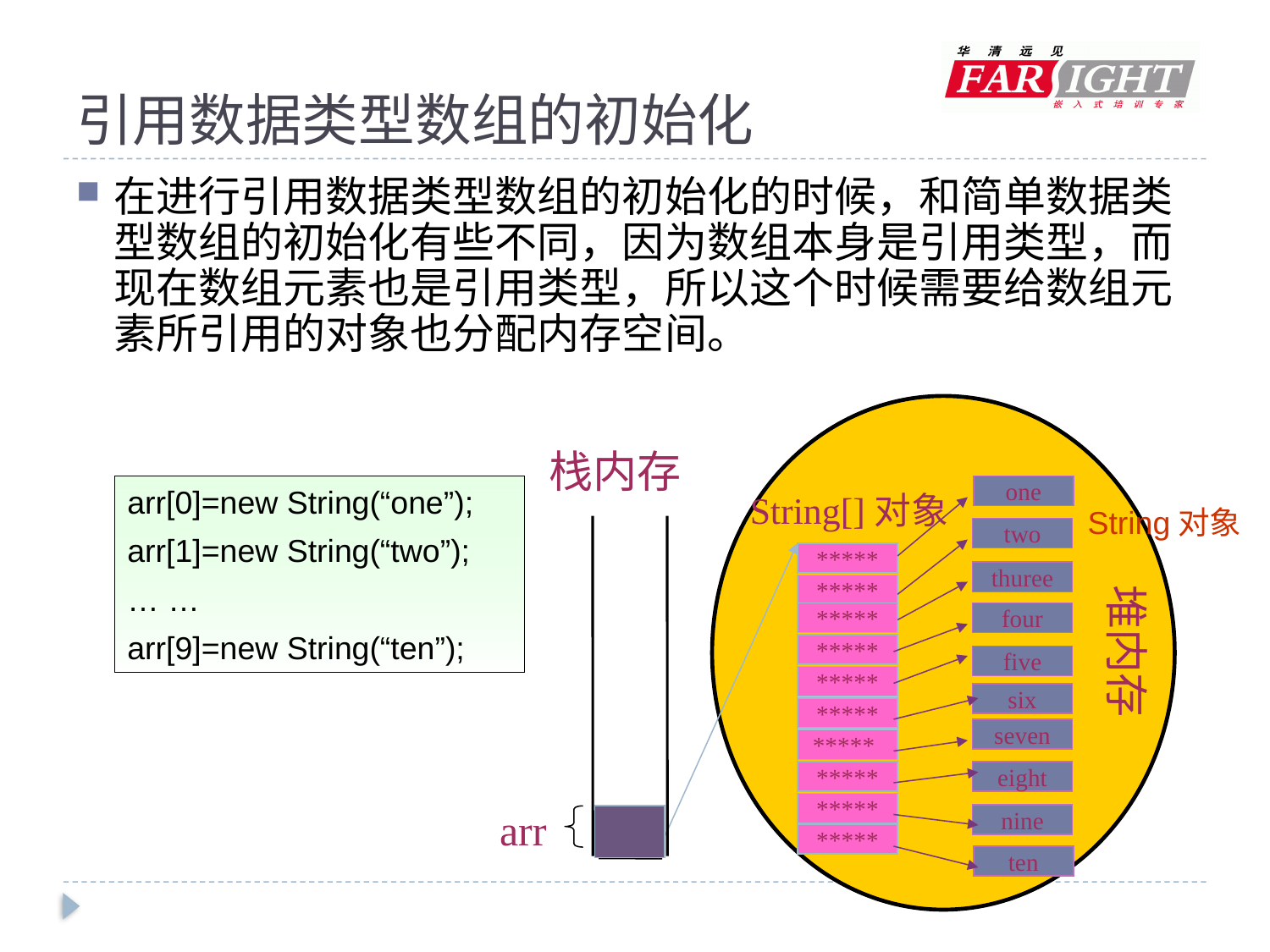

# 引用数据类型数组的初始化
在进行引用数据类型数组的初始化的时候，和简单数据类型数组的初始化有些不同，因为数组本身是引用类型，而现在数组元素也是引用类型，所以这个时候需要给数组元素所引用的对象也分配内存空间。

栈内存
arr[0]=new String(“one”);
arr[1]=new String(“two”);
… …
arr[9]=new String(“ten”);
one
String[]对象
String对象

arr

two

*****
堆内存
thuree
*****

*****
four

*****
five

*****
six
*****

seven
*****

*****
eight

*****
nine

*****

ten